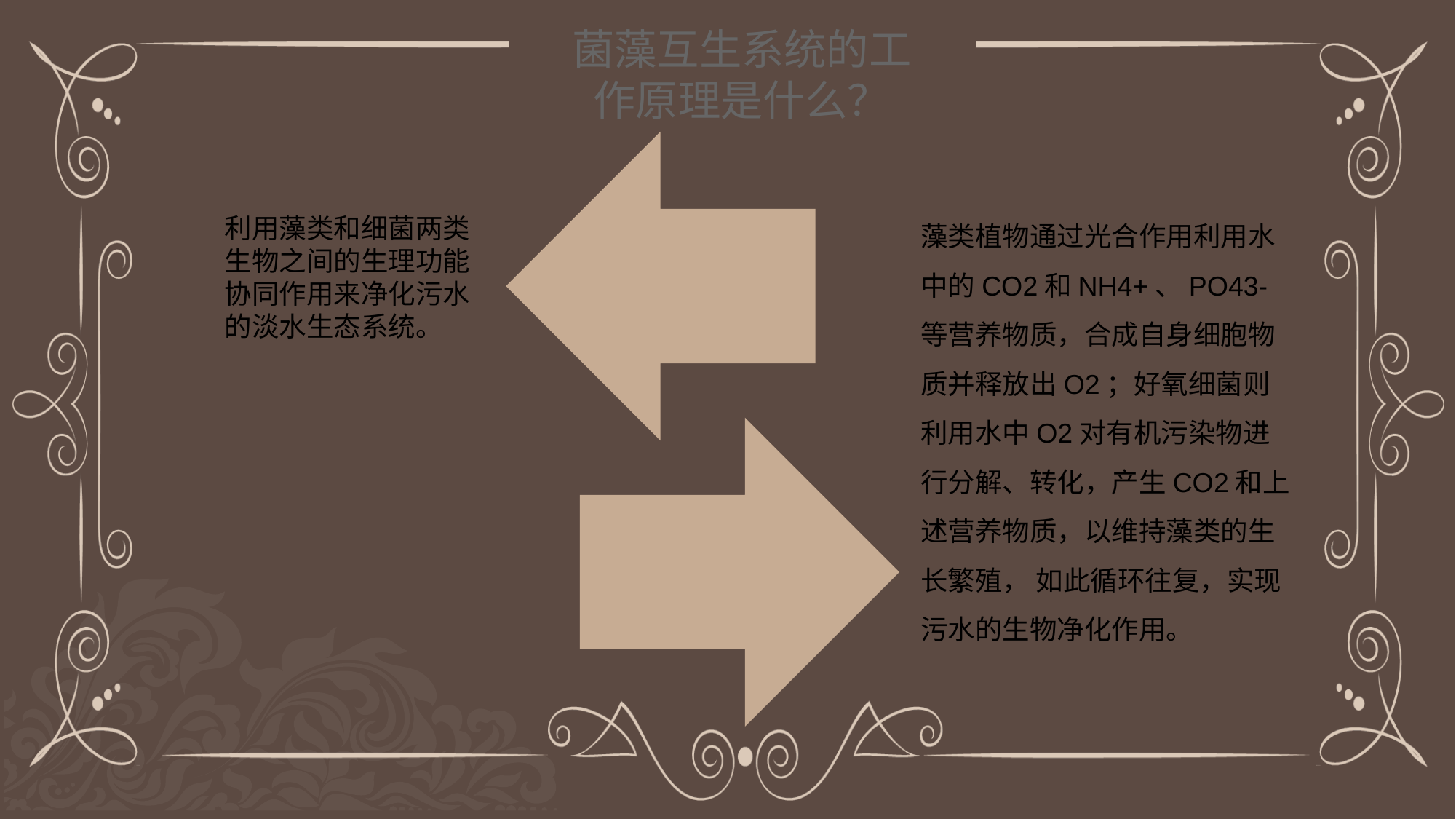

菌藻互生系统的工作原理是什么？

藻类植物通过光合作用利用水中的CO2和NH4+、PO43-等营养物质，合成自身细胞物质并释放出O2；好氧细菌则利用水中O2对有机污染物进行分解、转化，产生CO2和上述营养物质，以维持藻类的生长繁殖， 如此循环往复，实现污水的生物净化作用。
利用藻类和细菌两类生物之间的生理功能协同作用来净化污水的淡水生态系统。